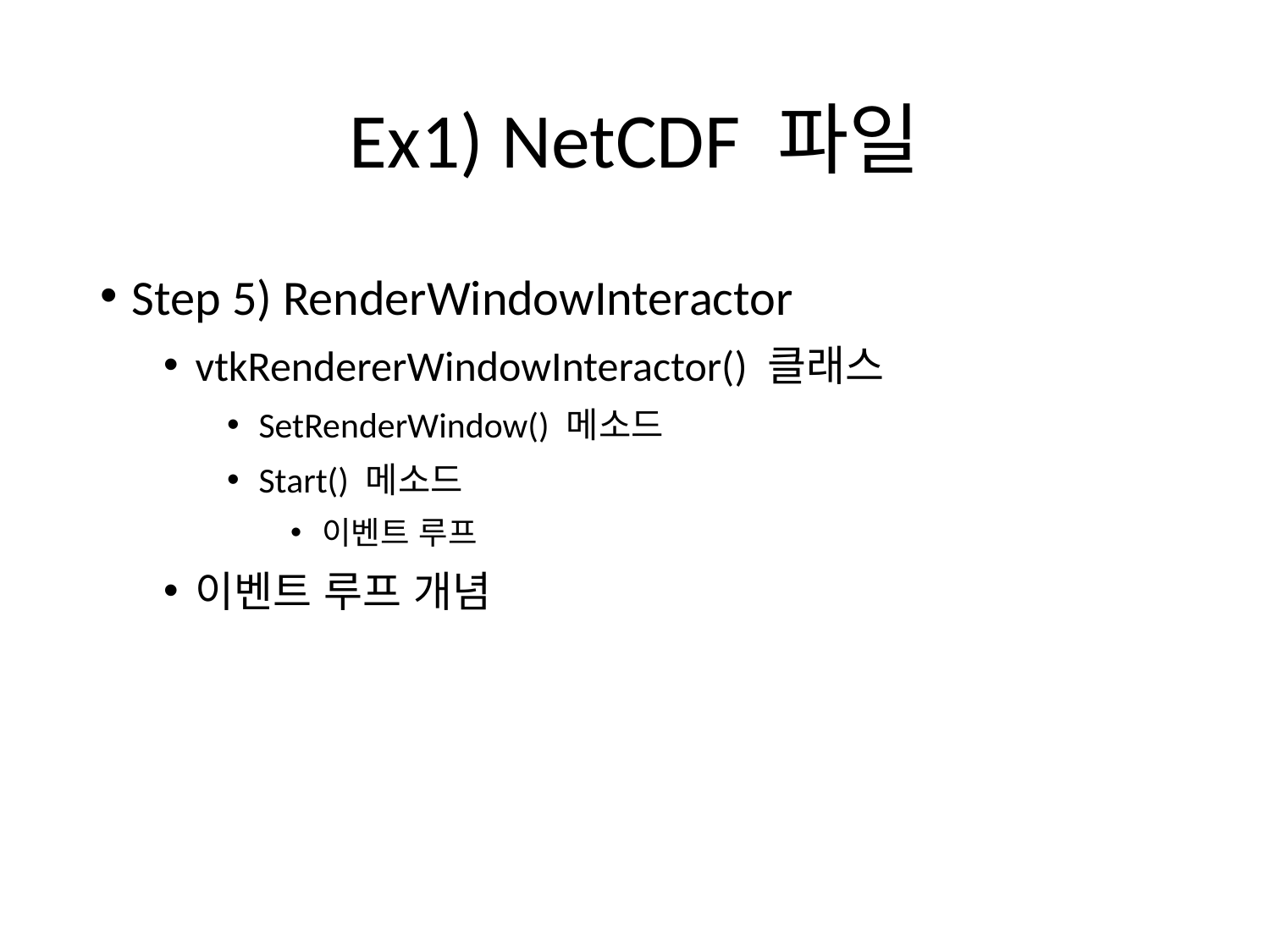

# Ex1) NetCDF 파일
Step 5) RenderWindowInteractor
vtkRendererWindowInteractor() 클래스
SetRenderWindow() 메소드
Start() 메소드
이벤트 루프
이벤트 루프 개념